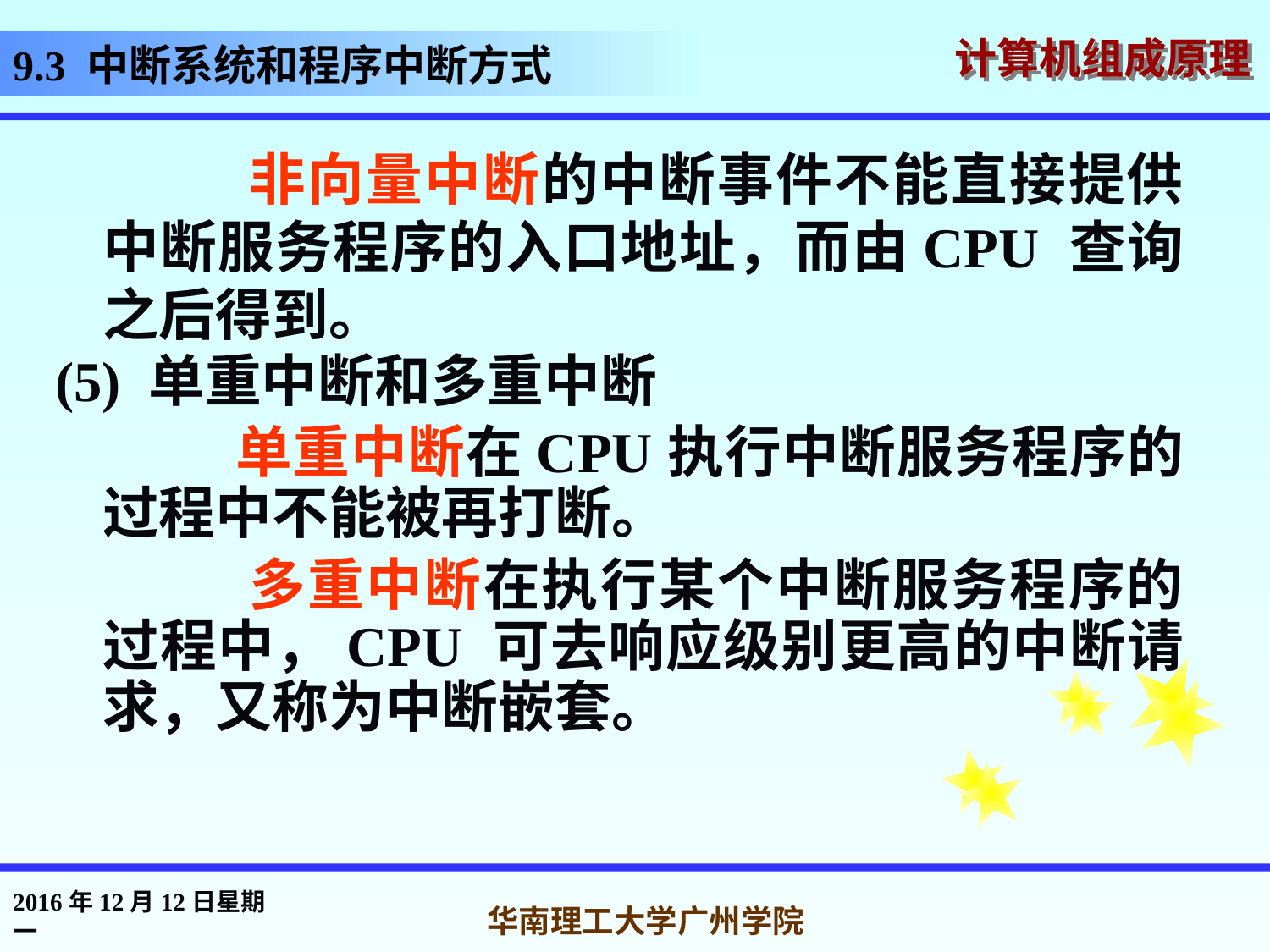

# 9.3 中断系统和程序中断方式
            非向量中断的中断事件不能直接提供中断服务程序的入口地址，而由CPU 查询之后得到。
(5) 单重中断和多重中断
            单重中断在CPU执行中断服务程序的过程中不能被再打断。
            多重中断在执行某个中断服务程序的过程中，CPU 可去响应级别更高的中断请求，又称为中断嵌套。
2016年12月12日星期一
华南理工大学广州学院